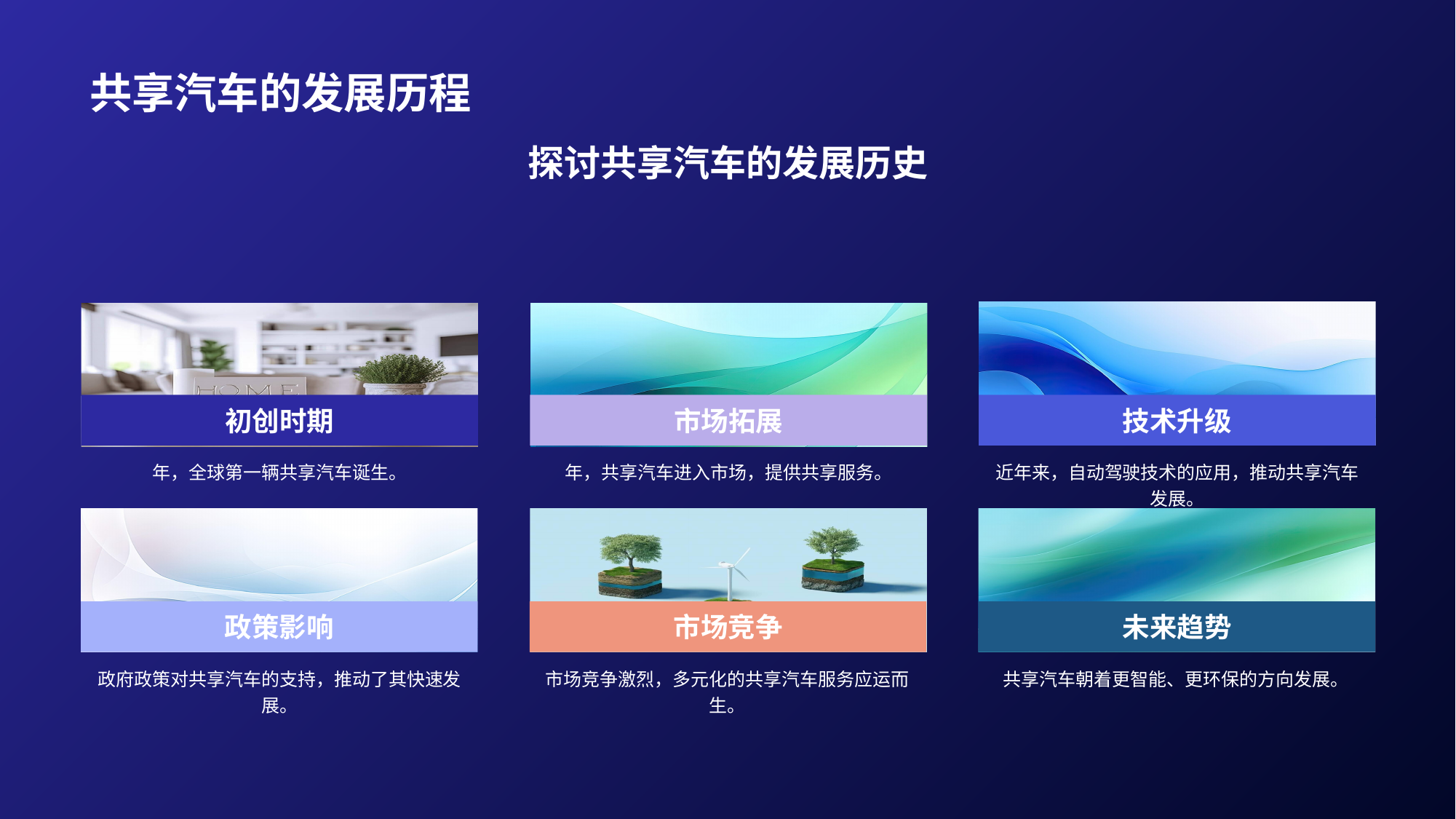

# 共享汽车的发展历程
探讨共享汽车的发展历史

技术升级
近年来，自动驾驶技术的应用，推动共享汽车发展。

初创时期
年，全球第一辆共享汽车诞生。

市场拓展
年，共享汽车进入市场，提供共享服务。

政策影响
政府政策对共享汽车的支持，推动了其快速发展。

市场竞争
市场竞争激烈，多元化的共享汽车服务应运而生。

未来趋势
共享汽车朝着更智能、更环保的方向发展。